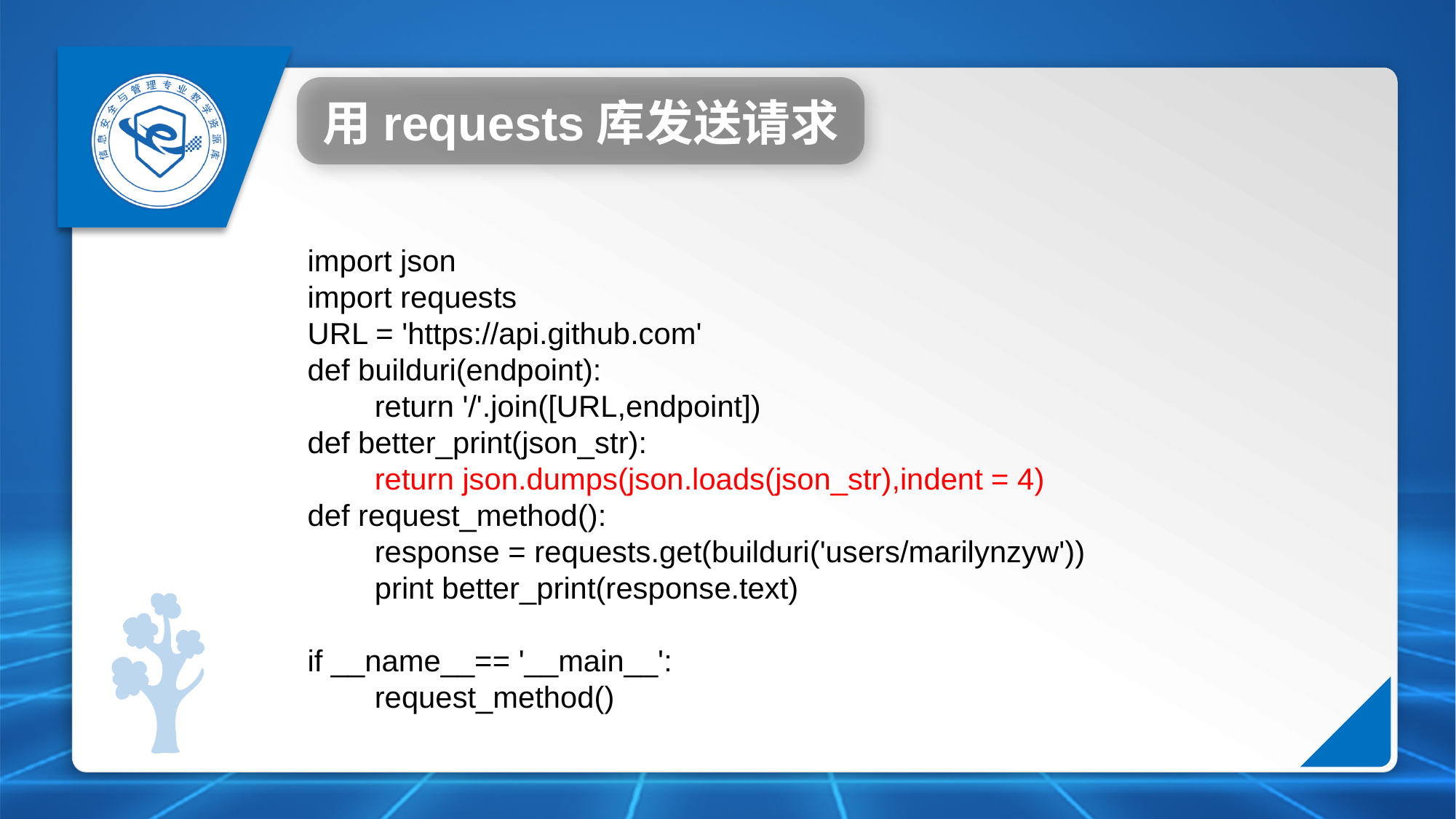

用requests库发送请求
import json
import requests
URL = 'https://api.github.com'
def builduri(endpoint):
        return '/'.join([URL,endpoint])
def better_print(json_str):
        return json.dumps(json.loads(json_str),indent = 4)
def request_method():
        response = requests.get(builduri('users/marilynzyw'))
        print better_print(response.text)

if __name__== '__main__':
        request_method()